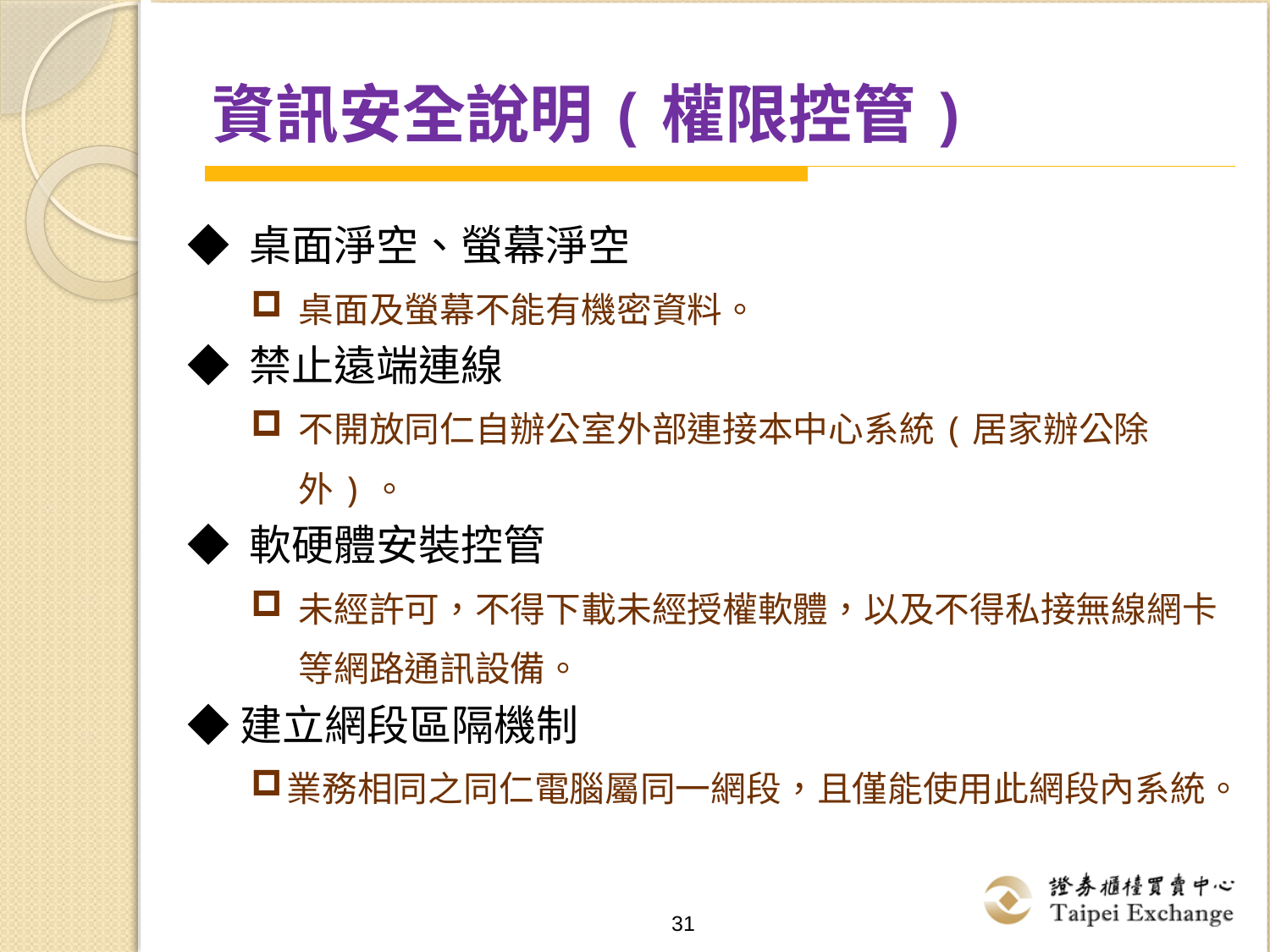

# 資訊安全說明(權限控管)
◆ 桌面淨空、螢幕淨空
桌面及螢幕不能有機密資料。
◆ 禁止遠端連線
不開放同仁自辦公室外部連接本中心系統(居家辦公除外)。
◆ 軟硬體安裝控管
未經許可，不得下載未經授權軟體，以及不得私接無線網卡等網路通訊設備。
◆建立網段區隔機制
業務相同之同仁電腦屬同一網段，且僅能使用此網段內系統。

31